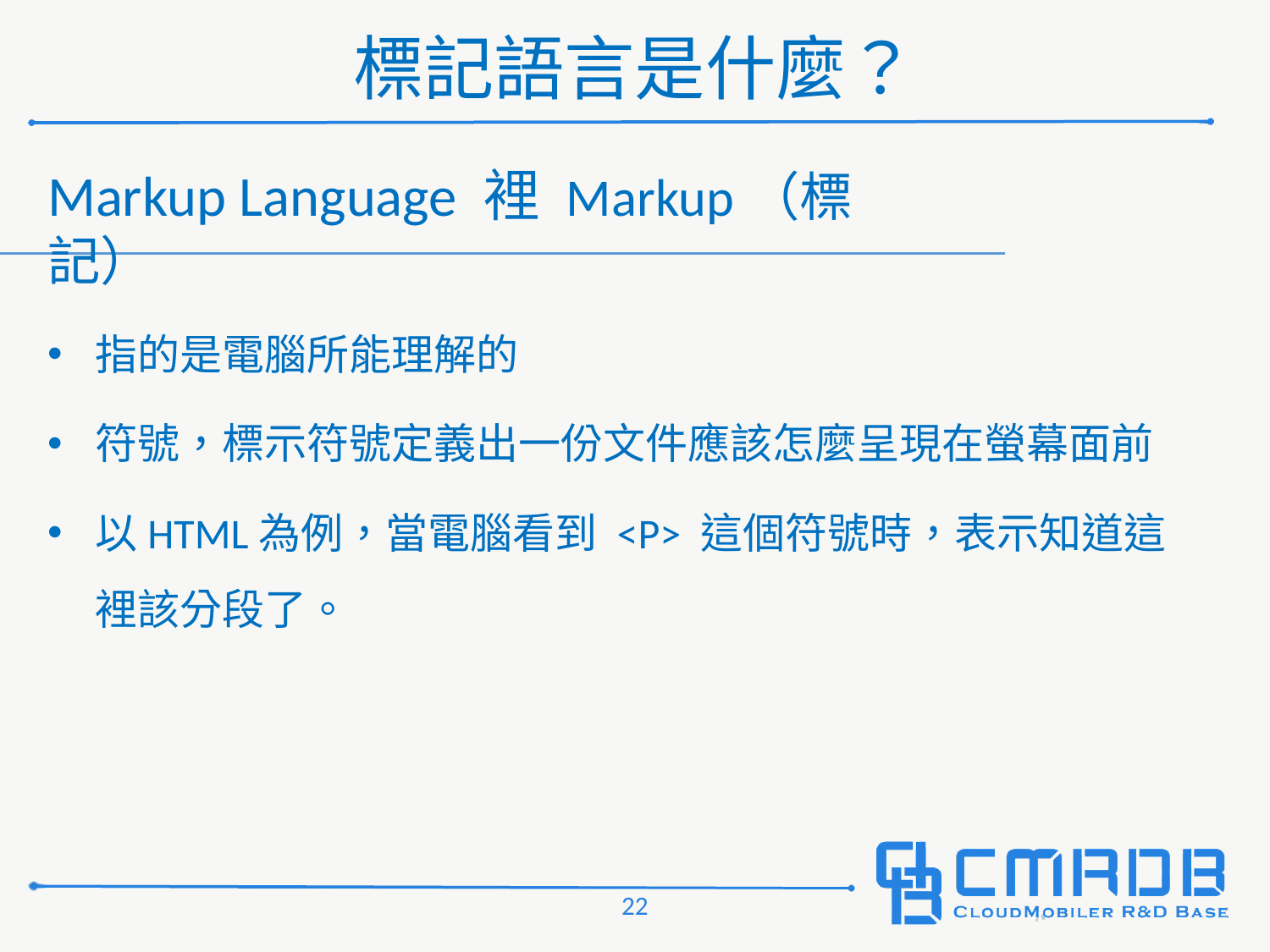

# 標記語言是什麼？
Markup Language 裡 Markup（標記）
指的是電腦所能理解的
符號，標示符號定義出一份文件應該怎麼呈現在螢幕面前
以HTML為例，當電腦看到 <P> 這個符號時，表示知道這裡該分段了。